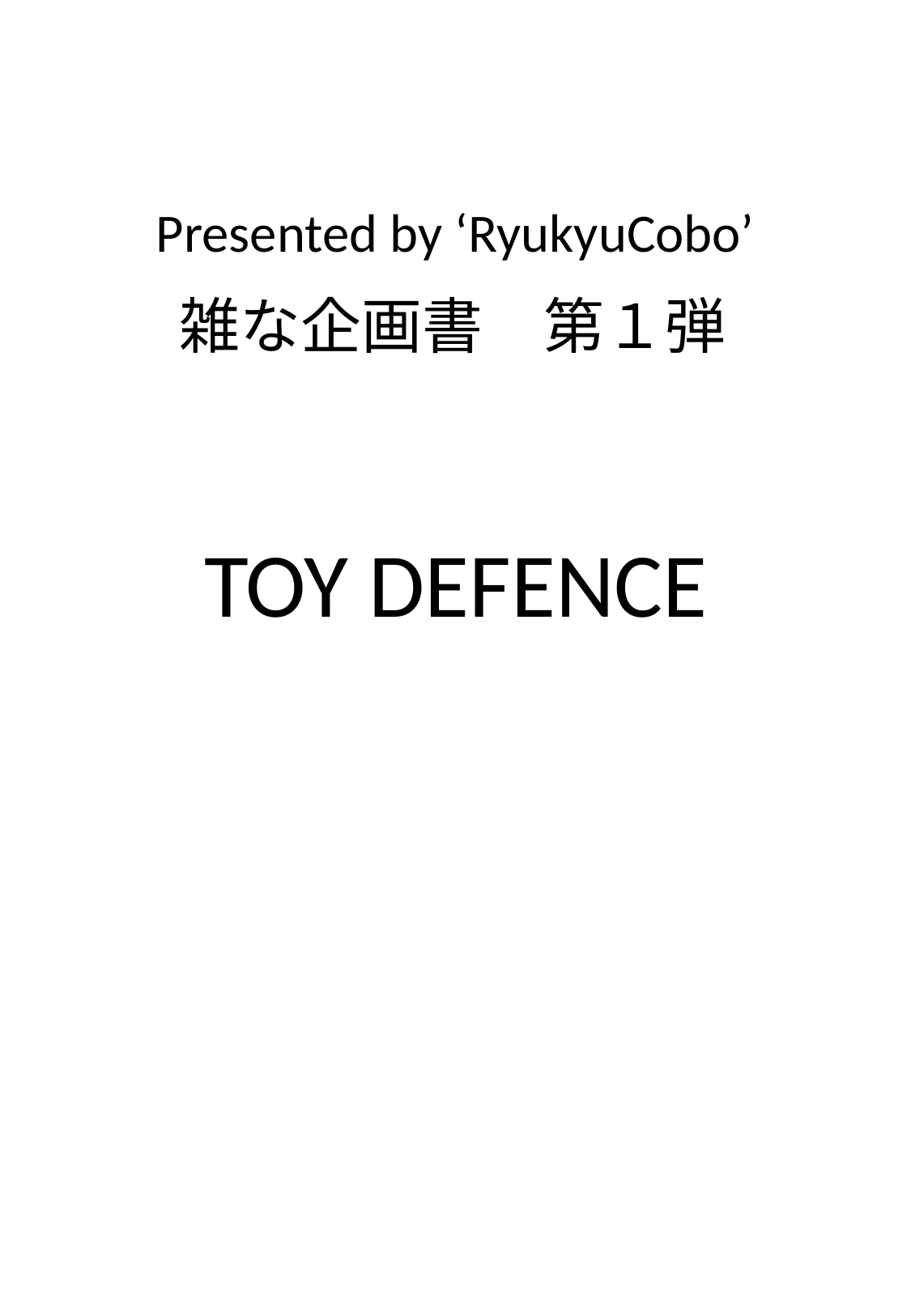

# Presented by ‘RyukyuCobo’
雑な企画書　第１弾
TOY DEFENCE